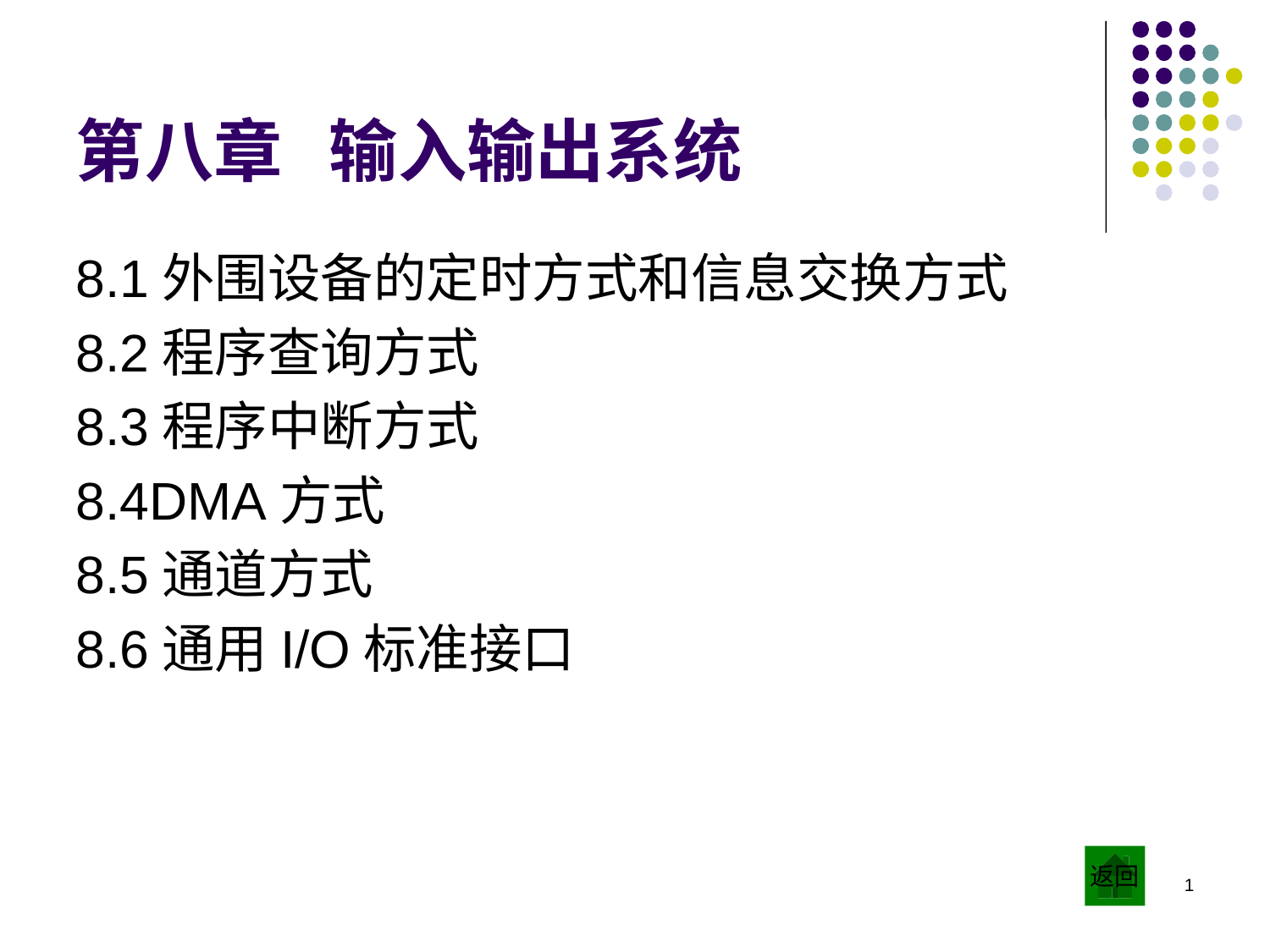

第八章   输入输出系统
8.1外围设备的定时方式和信息交换方式
8.2程序查询方式
8.3程序中断方式
8.4DMA方式
8.5通道方式
8.6通用I/O标准接口

返回
1